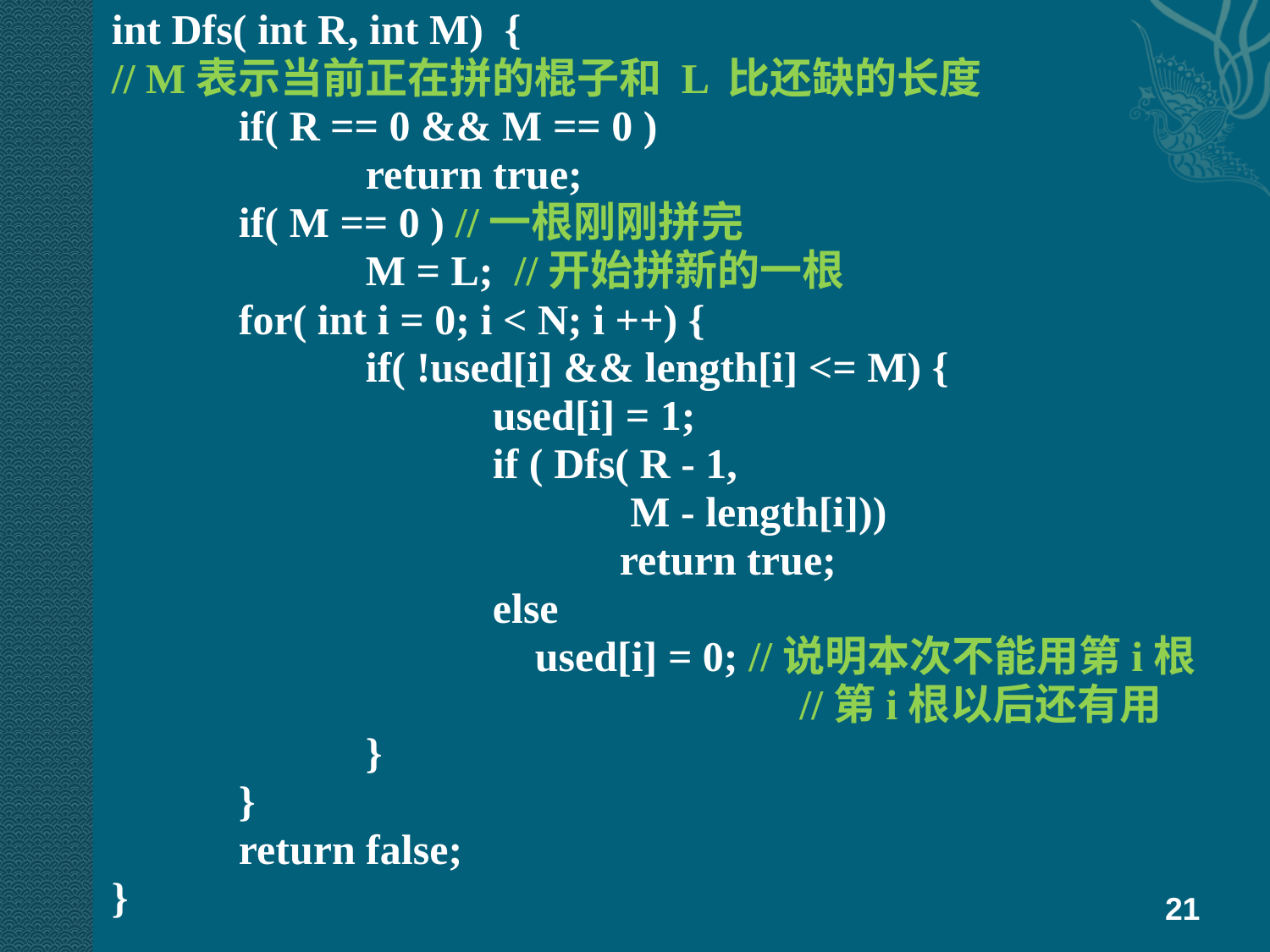

int Dfs( int R, int M)  {
// M表示当前正在拼的棍子和 L 比还缺的长度
	if( R == 0 && M == 0 )
		return true;
	if( M == 0 ) //一根刚刚拼完
		M = L;  //开始拼新的一根
	for( int i = 0; i < N; i ++) {
		if( !used[i] && length[i] <= M) {
			used[i] = 1;
			if ( Dfs( R - 1,
				 M - length[i]))
				return true;
			else
			    used[i] = 0; //说明本次不能用第i根
					     //第i根以后还有用
		}
	}
	return false;
}
21